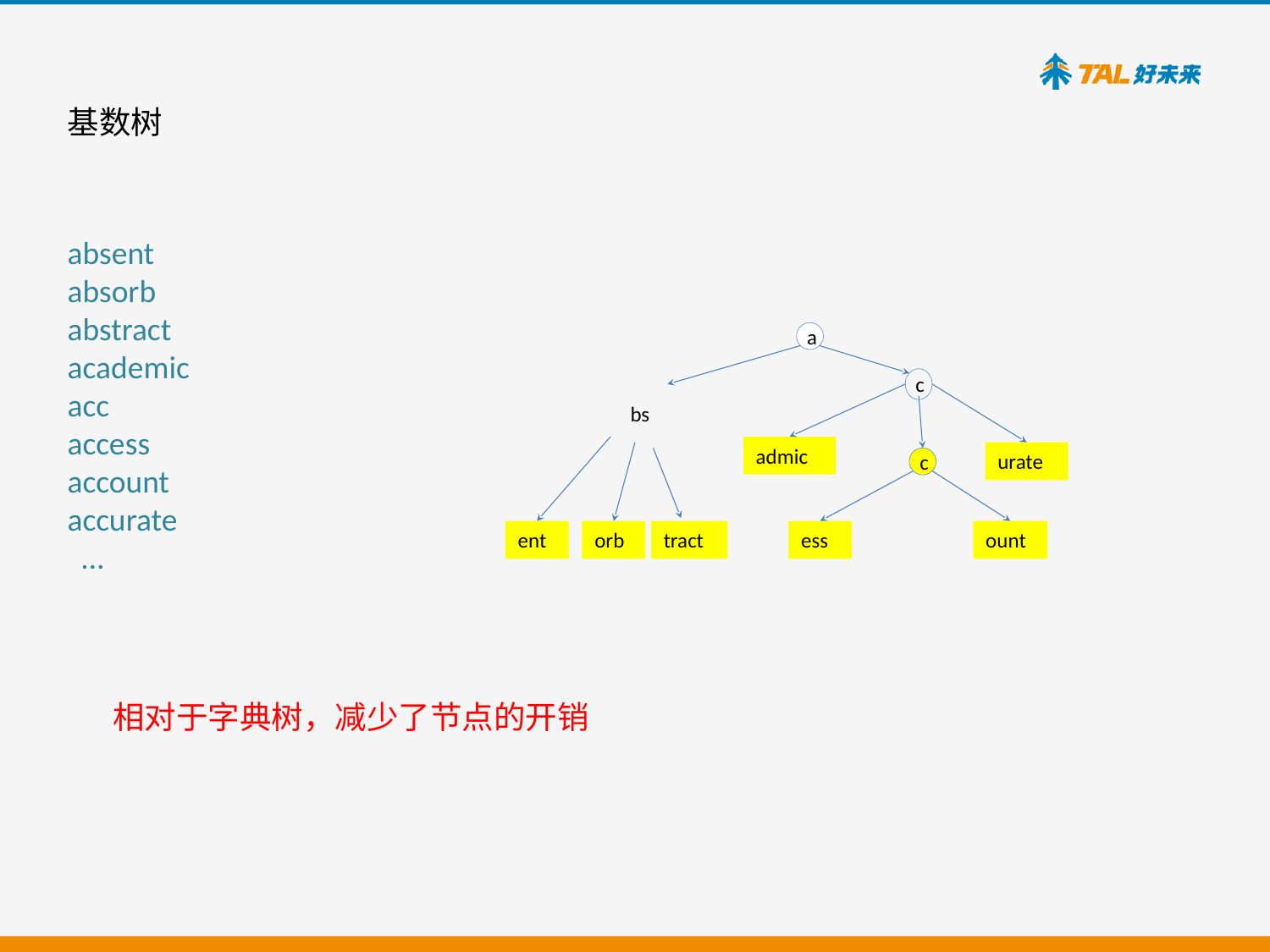

基数树
absent
absorb
abstract
academic
acc
access
account
accurate
  …
a
c
bs
admic
urate
c
ent
orb
tract
ess
ount
相对于字典树，减少了节点的开销